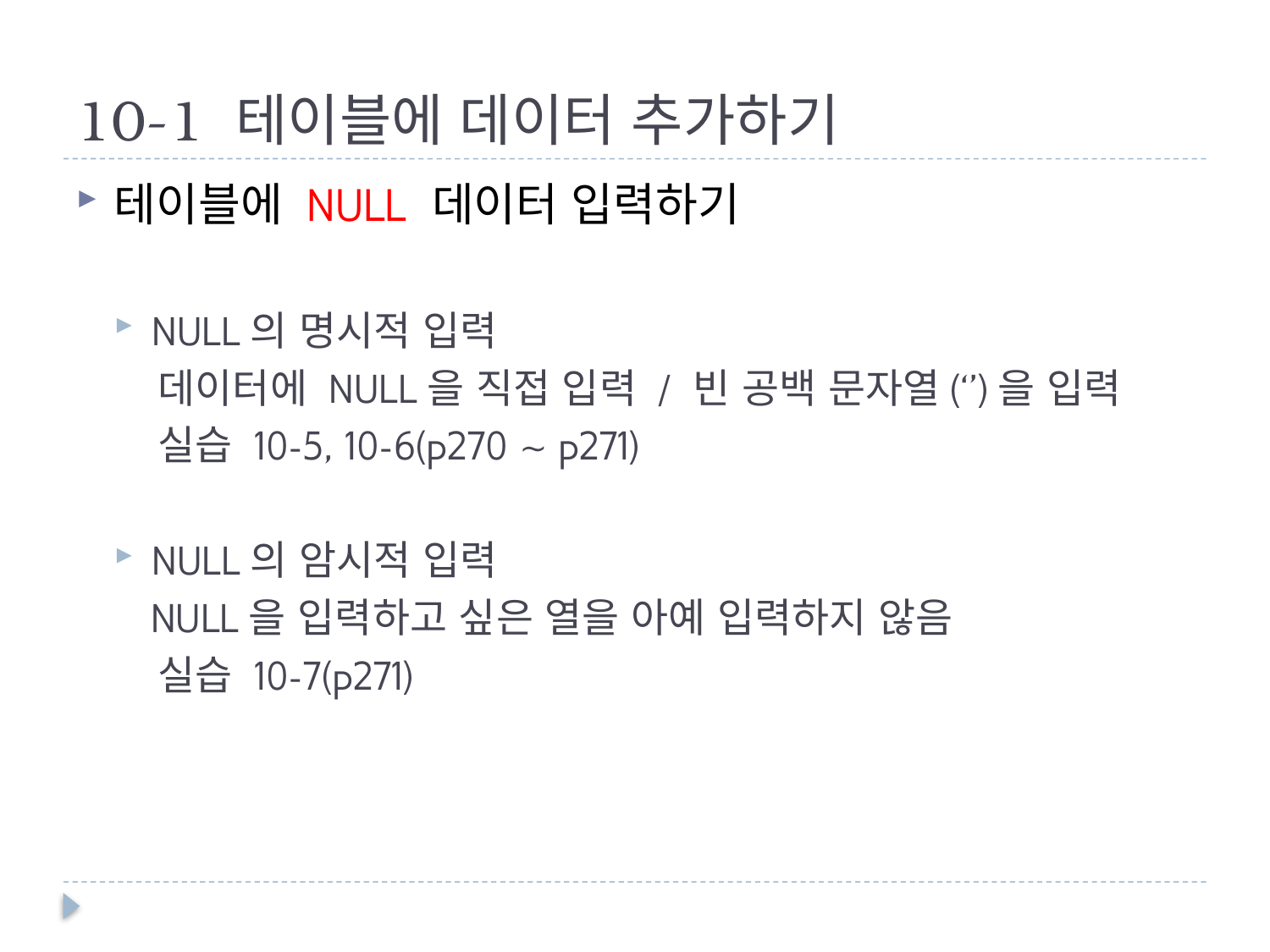

# 10-1 테이블에 데이터 추가하기
테이블에 NULL 데이터 입력하기

NULL의 명시적 입력
   데이터에 NULL을 직접 입력 / 빈 공백 문자열(‘’)을 입력
   실습 10-5, 10-6(p270 ~ p271)

NULL의 암시적 입력
   NULL을 입력하고 싶은 열을 아예 입력하지 않음
   실습 10-7(p271)